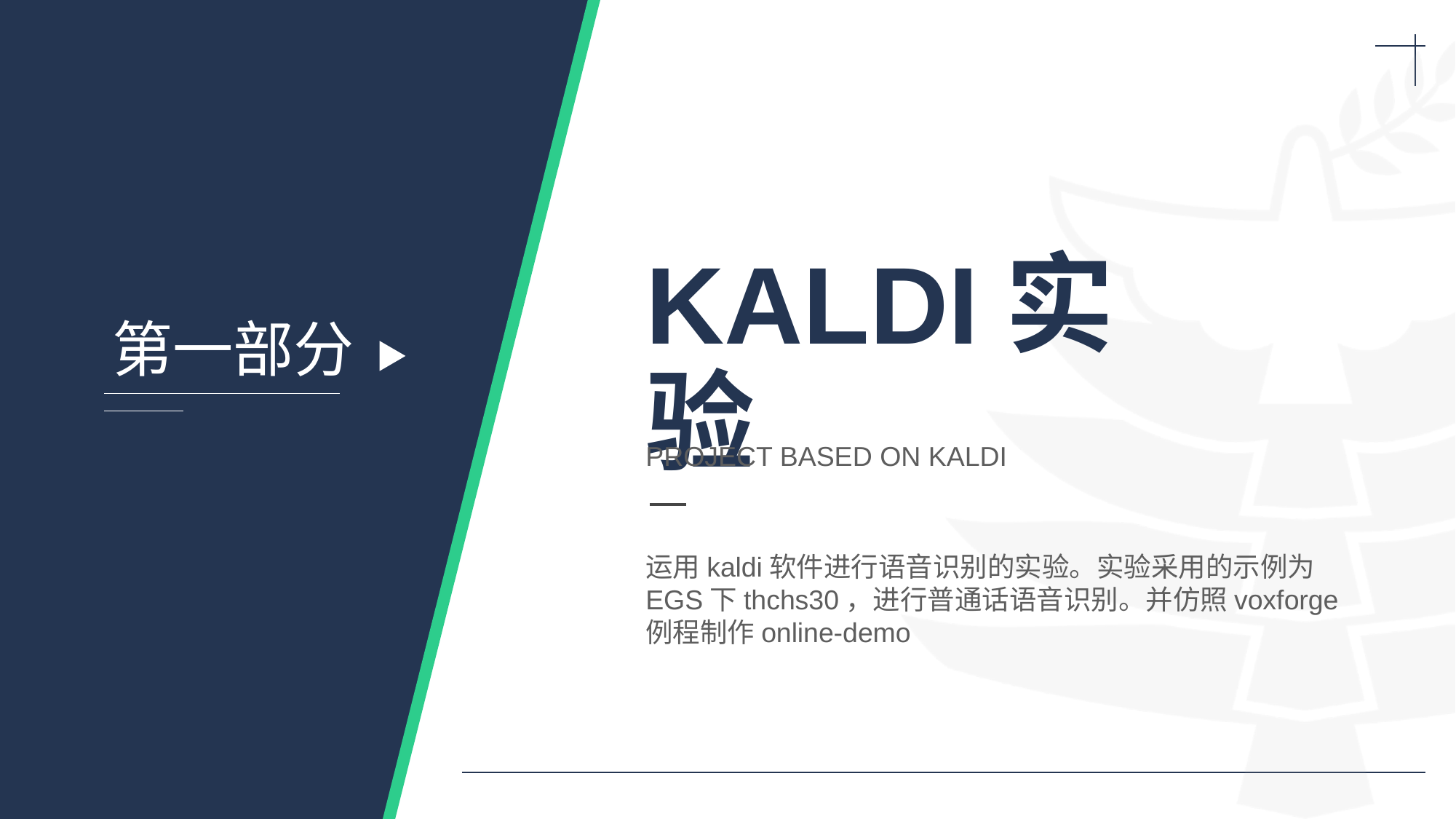

# KALDI实验
PROJECT BASED ON KALDI
运用kaldi软件进行语音识别的实验。实验采用的示例为EGS下thchs30，进行普通话语音识别。并仿照voxforge例程制作online-demo